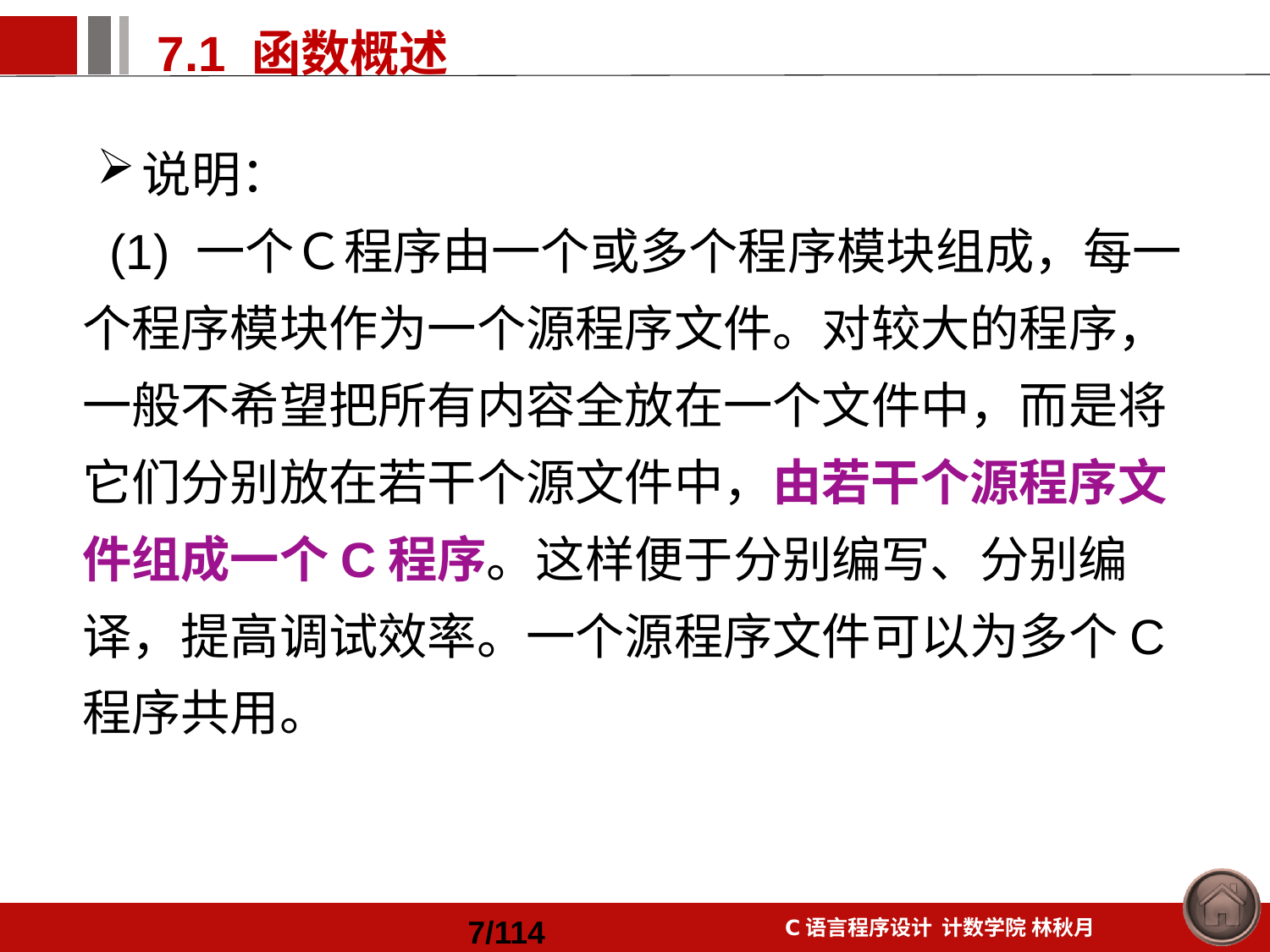

说明：
  (1) 一个Ｃ程序由一个或多个程序模块组成，每一个程序模块作为一个源程序文件。对较大的程序，一般不希望把所有内容全放在一个文件中，而是将它们分别放在若干个源文件中，由若干个源程序文件组成一个C程序。这样便于分别编写、分别编译，提高调试效率。一个源程序文件可以为多个C程序共用。